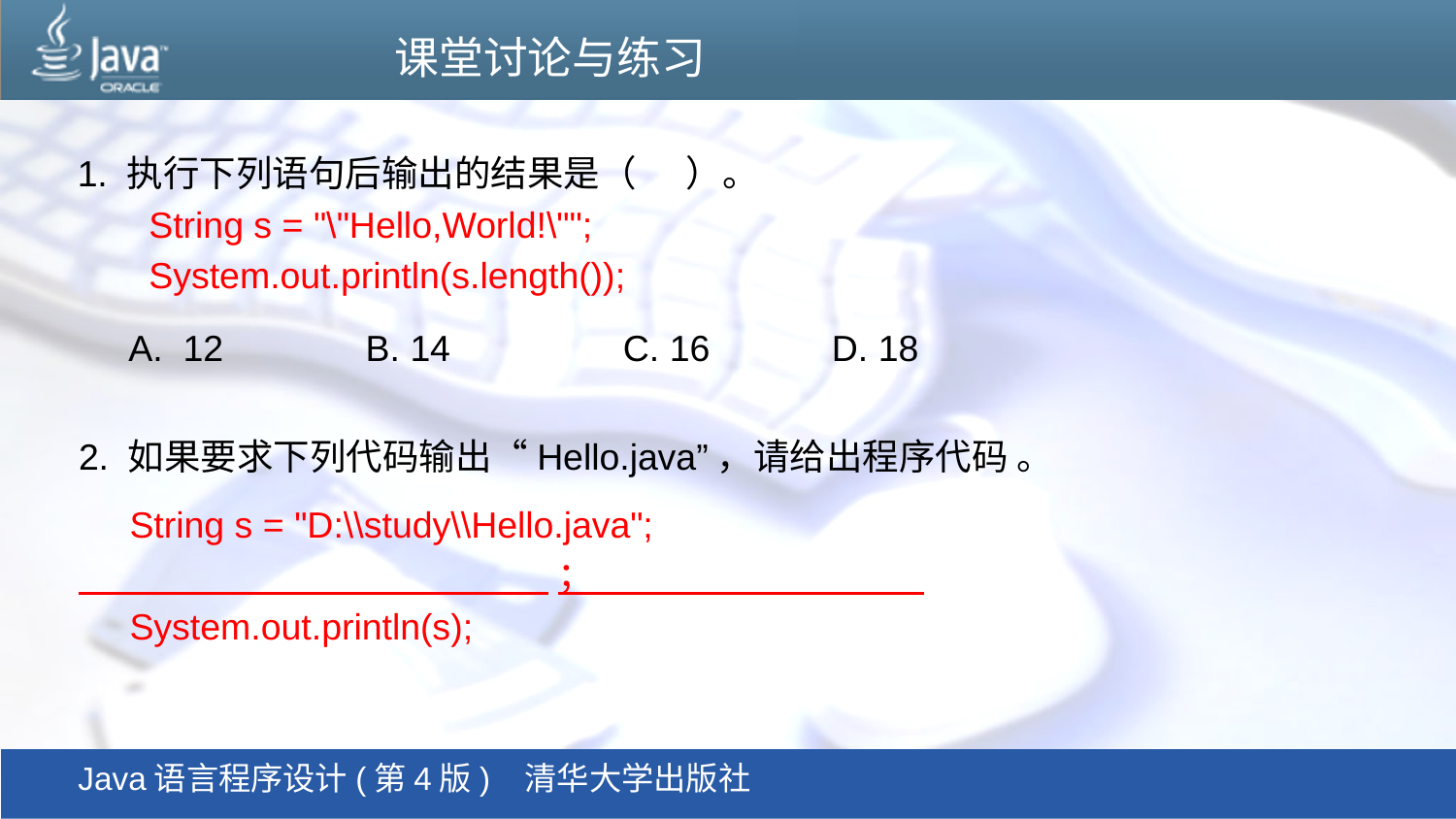

# 课堂讨论与练习
1. 执行下列语句后输出的结果是（      ）。
       String s = "\"Hello,World!\"";
       System.out.println(s.length());
     A.  12              B. 14                 C. 16            D. 18

2. 如果要求下列代码输出“Hello.java”，请给出程序代码 。
     String s = "D:\\study\\Hello.java";
                                                         ；
     System.out.println(s);